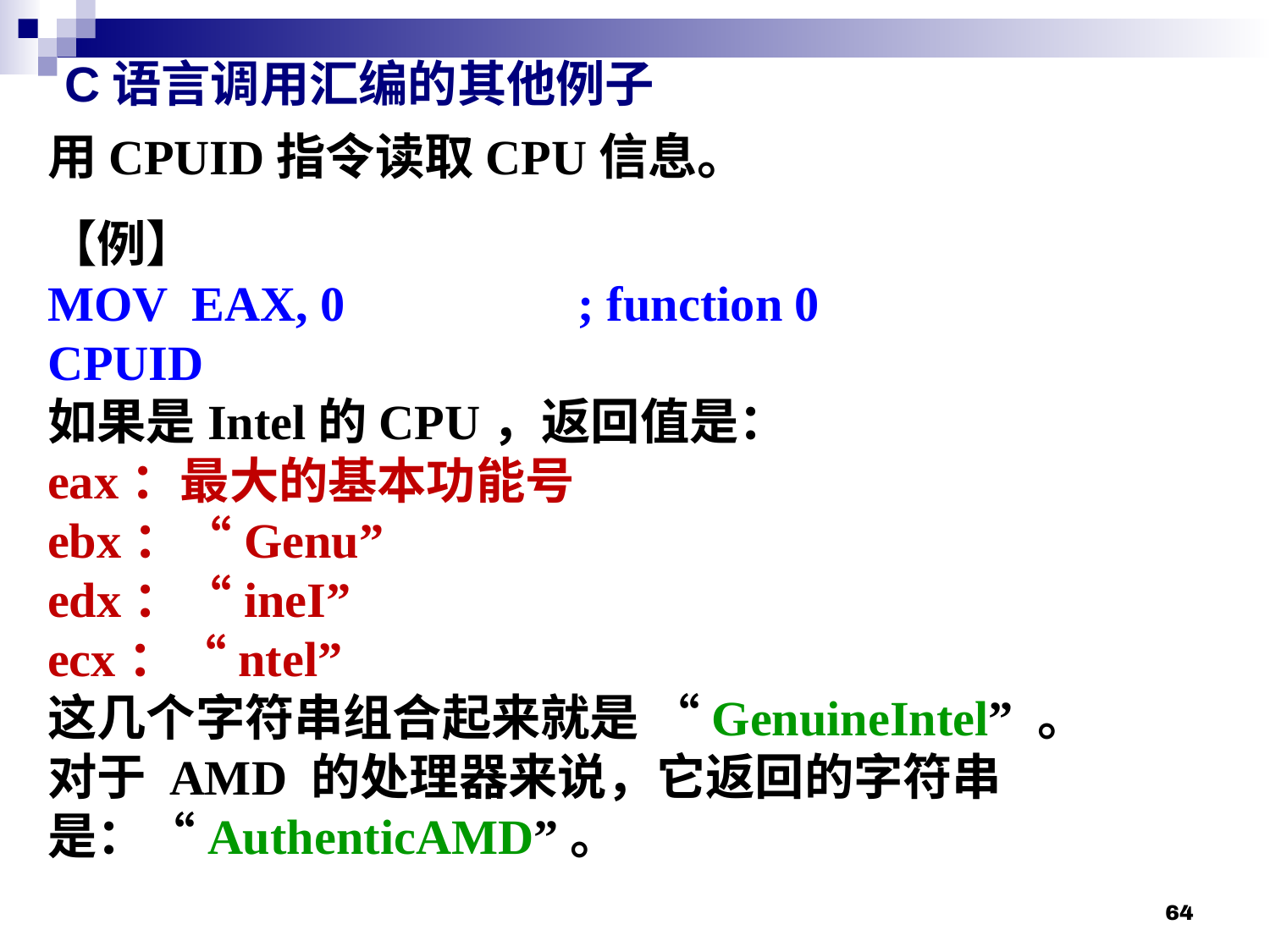

# C语言调用汇编的其他例子
用CPUID指令读取CPU信息。
【例】
MOV  EAX, 0                   ; function 0
CPUID
如果是Intel的CPU，返回值是：
eax：最大的基本功能号
ebx：“Genu”
edx：“ineI”
ecx：“ntel”
这几个字符串组合起来就是 “GenuineIntel” 。
对于 AMD 的处理器来说，它返回的字符串是：“AuthenticAMD”。
64